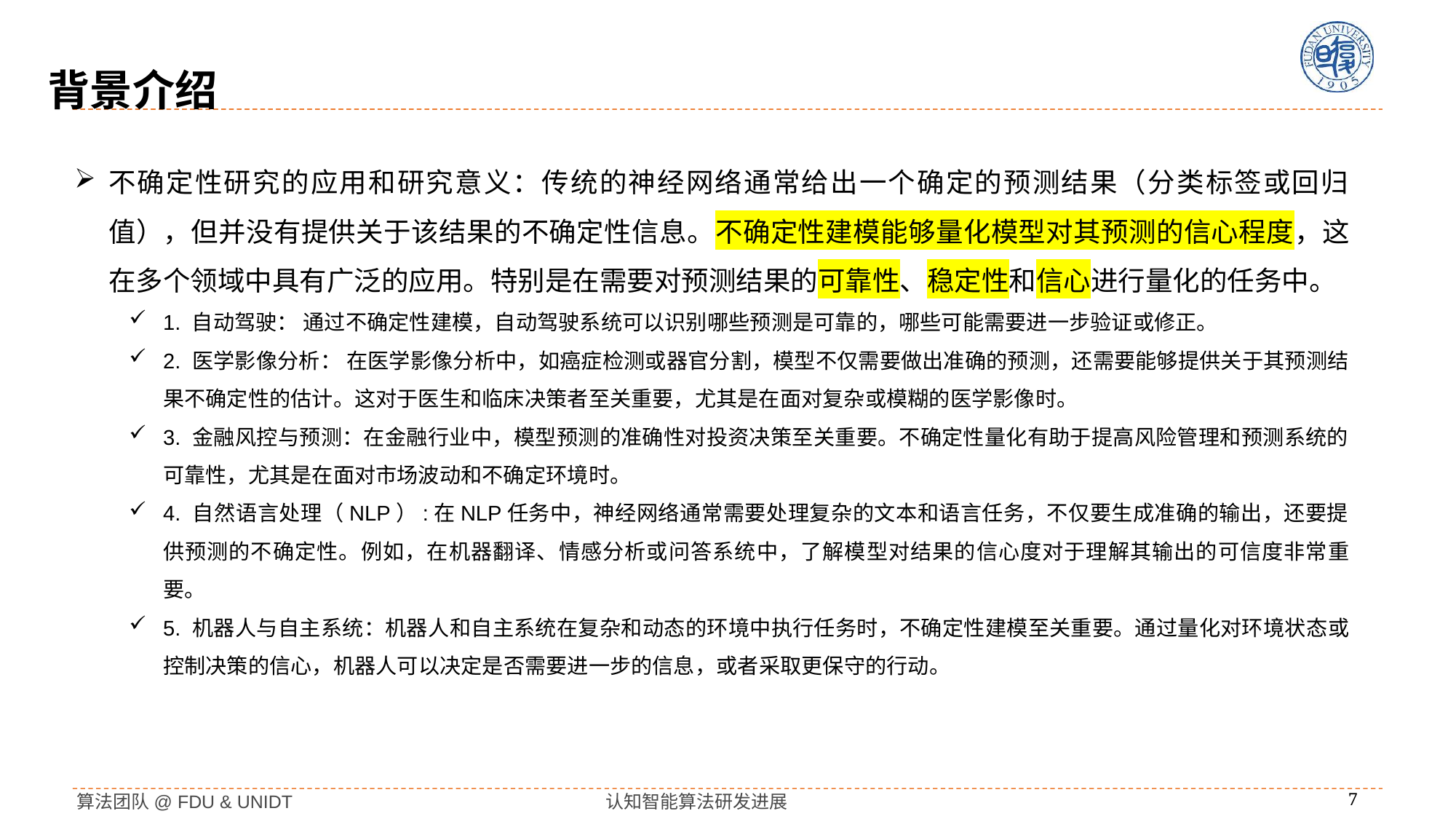

背景介绍
不确定性研究的应用和研究意义：传统的神经网络通常给出一个确定的预测结果（分类标签或回归值），但并没有提供关于该结果的不确定性信息。不确定性建模能够量化模型对其预测的信心程度，这在多个领域中具有广泛的应用。特别是在需要对预测结果的可靠性、稳定性和信心进行量化的任务中。
1. 自动驾驶： 通过不确定性建模，自动驾驶系统可以识别哪些预测是可靠的，哪些可能需要进一步验证或修正。
2. 医学影像分析： 在医学影像分析中，如癌症检测或器官分割，模型不仅需要做出准确的预测，还需要能够提供关于其预测结果不确定性的估计。这对于医生和临床决策者至关重要，尤其是在面对复杂或模糊的医学影像时。
3. 金融风控与预测：在金融行业中，模型预测的准确性对投资决策至关重要。不确定性量化有助于提高风险管理和预测系统的可靠性，尤其是在面对市场波动和不确定环境时。
4. 自然语言处理（NLP）:在NLP任务中，神经网络通常需要处理复杂的文本和语言任务，不仅要生成准确的输出，还要提供预测的不确定性。例如，在机器翻译、情感分析或问答系统中，了解模型对结果的信心度对于理解其输出的可信度非常重要。
5. 机器人与自主系统：机器人和自主系统在复杂和动态的环境中执行任务时，不确定性建模至关重要。通过量化对环境状态或控制决策的信心，机器人可以决定是否需要进一步的信息，或者采取更保守的行动。